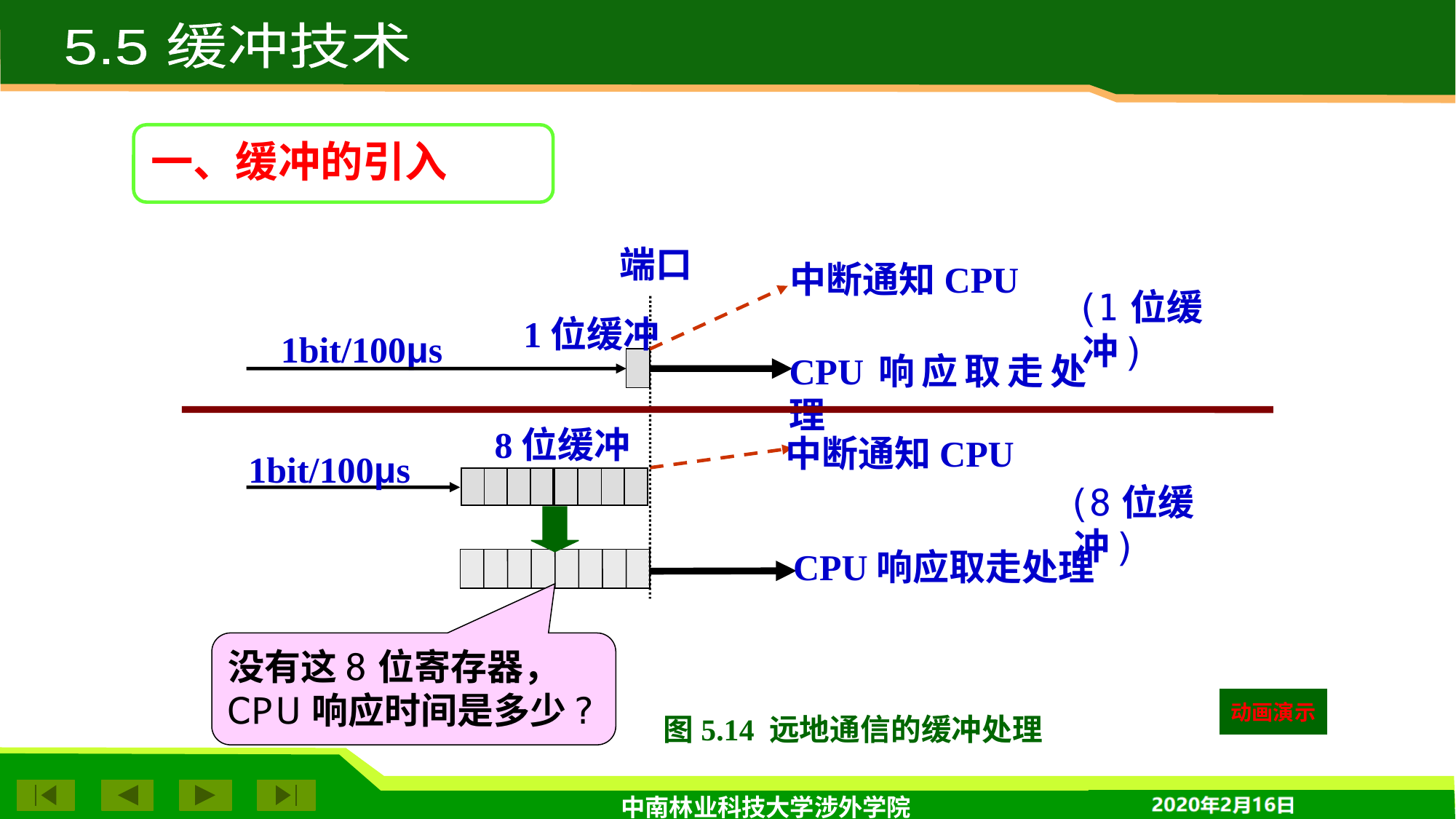

5.5 缓冲技术

一、缓冲的引入
端口
中断通知CPU
(1位缓冲)

1位缓冲
1bit/100μs
CPU响应取走处理

8位缓冲
中断通知CPU
1bit/100μs

(8位缓冲)

CPU响应取走处理

没有这8位寄存器， CPU响应时间是多少?
动画演示
图5.14 远地通信的缓冲处理